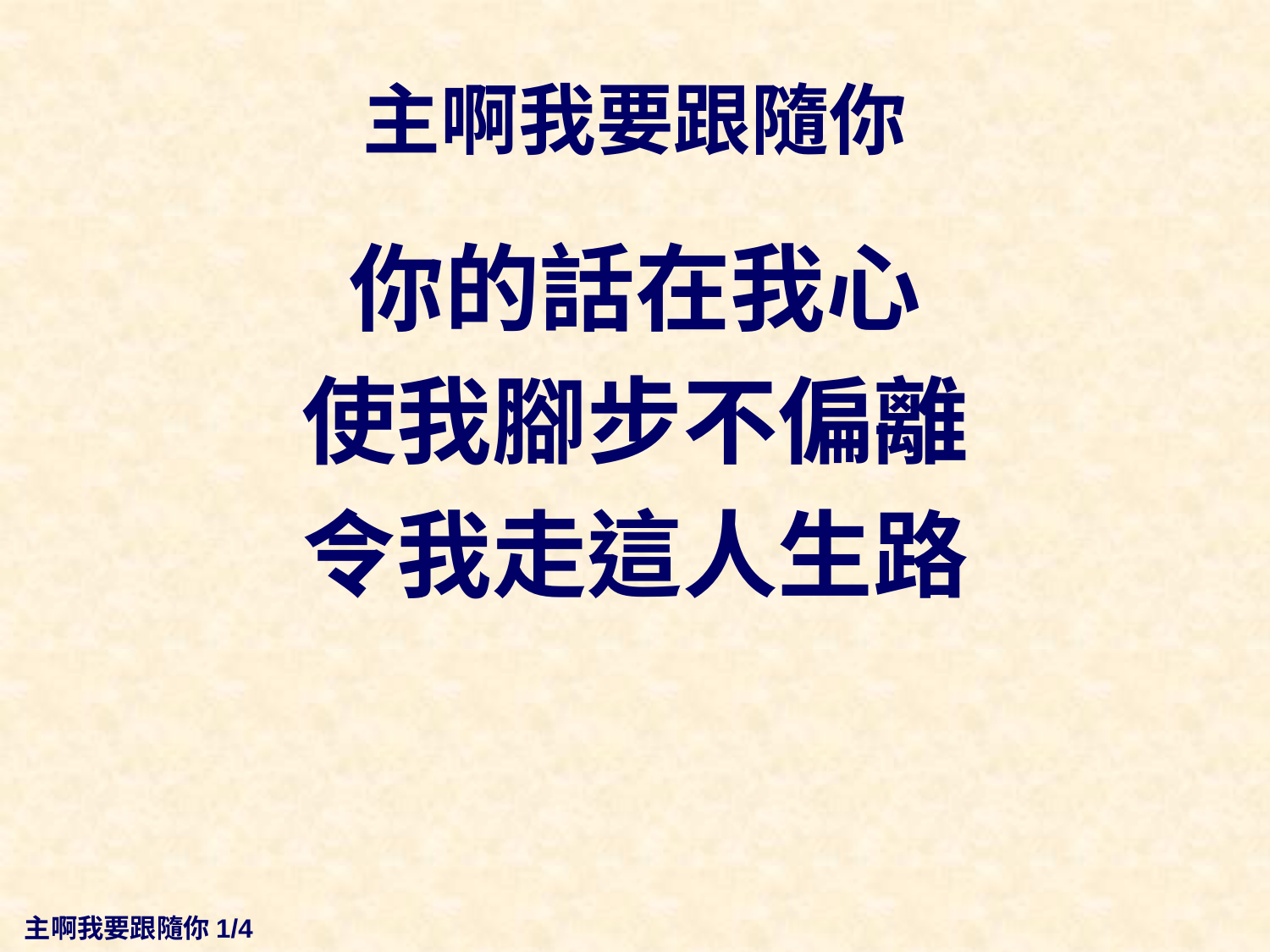

# 主啊我要跟隨你
你的話在我心
使我腳步不偏離
令我走這人生路
主啊我要跟隨你1/4